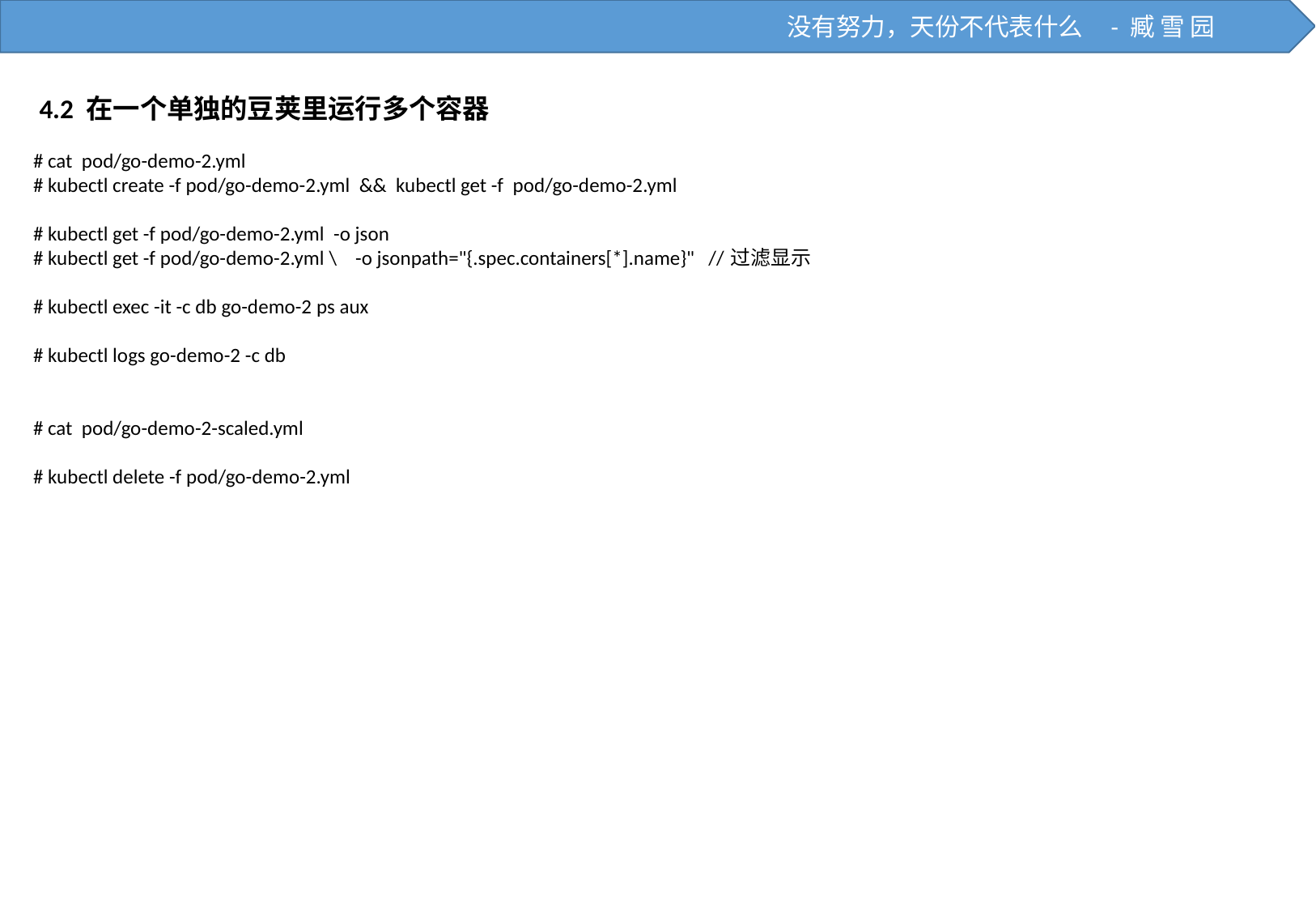

没有努力，天份不代表什么    - 臧 雪 园
 4.2 在一个单独的豆荚里运行多个容器

# cat  pod/go-demo-2.yml
# kubectl create -f pod/go-demo-2.yml  &&  kubectl get -f  pod/go-demo-2.yml

# kubectl get -f pod/go-demo-2.yml  -o json
# kubectl get -f pod/go-demo-2.yml \    -o jsonpath="{.spec.containers[*].name}"   //过滤显示

# kubectl exec -it -c db go-demo-2 ps aux

# kubectl logs go-demo-2 -c db

# cat  pod/go-demo-2-scaled.yml

# kubectl delete -f pod/go-demo-2.yml